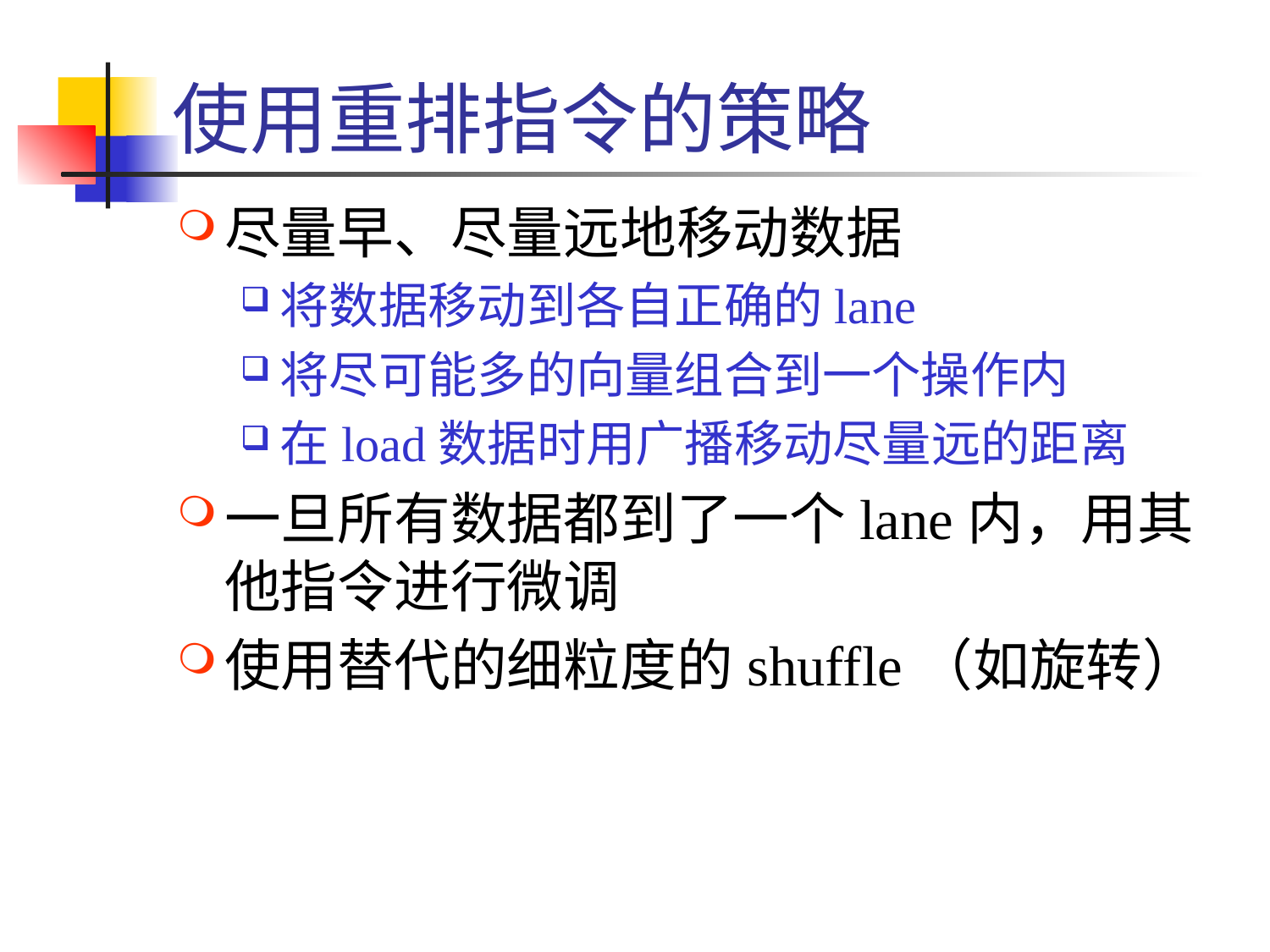

# 使用重排指令的策略
尽量早、尽量远地移动数据
将数据移动到各自正确的lane
将尽可能多的向量组合到一个操作内
在load数据时用广播移动尽量远的距离
一旦所有数据都到了一个lane内，用其他指令进行微调
使用替代的细粒度的shuffle（如旋转）